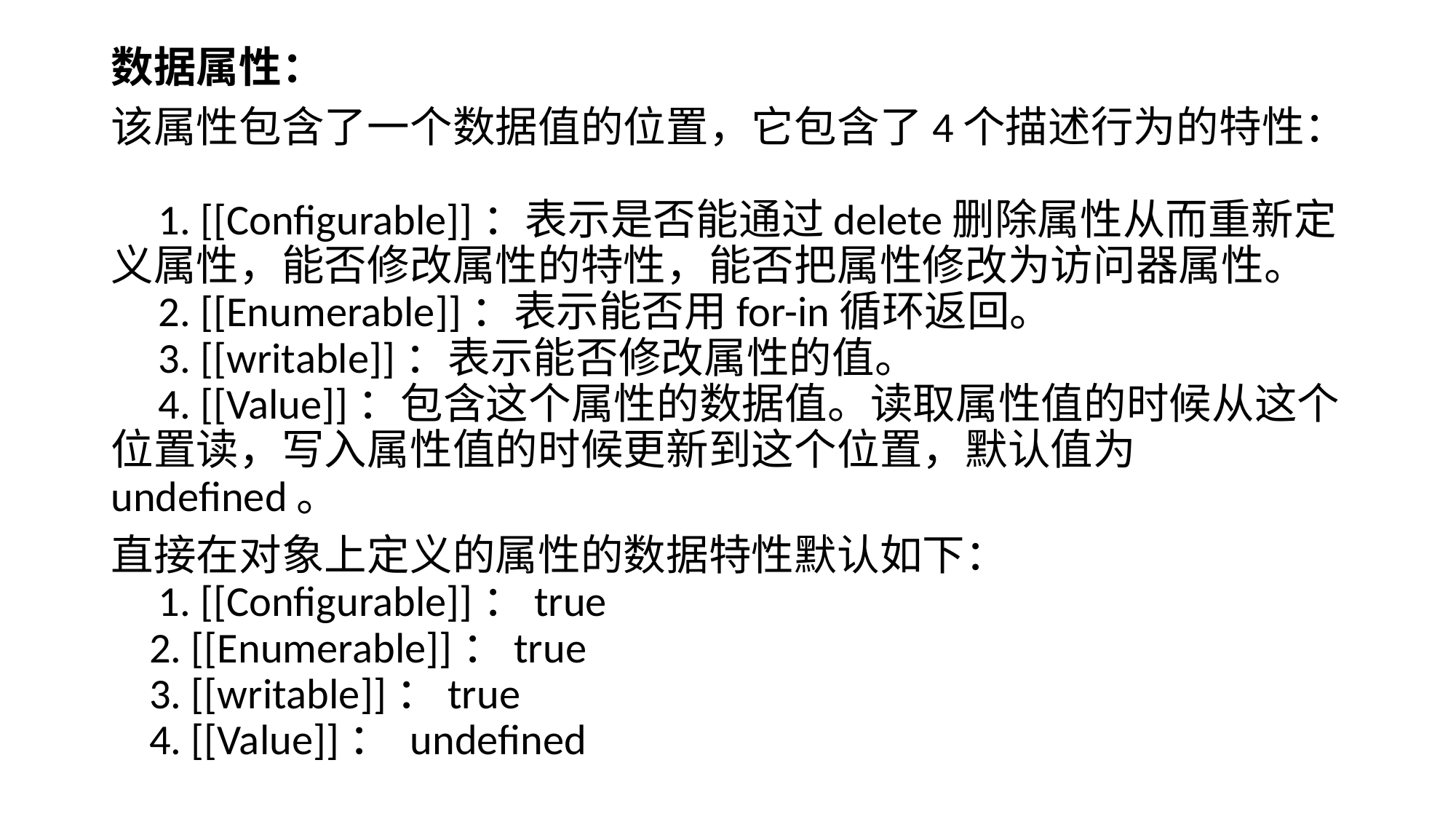

数据属性：
该属性包含了一个数据值的位置，它包含了4个描述行为的特性：
    1. [[Configurable]]：表示是否能通过delete删除属性从而重新定义属性，能否修改属性的特性，能否把属性修改为访问器属性。
    2. [[Enumerable]]：表示能否用for-in循环返回。
    3. [[writable]]：表示能否修改属性的值。
    4. [[Value]]：包含这个属性的数据值。读取属性值的时候从这个位置读，写入属性值的时候更新到这个位置，默认值为undefined。
直接在对象上定义的属性的数据特性默认如下：
    1. [[Configurable]]：true
    2. [[Enumerable]]：true
    3. [[writable]]：true
    4. [[Value]]： undefined